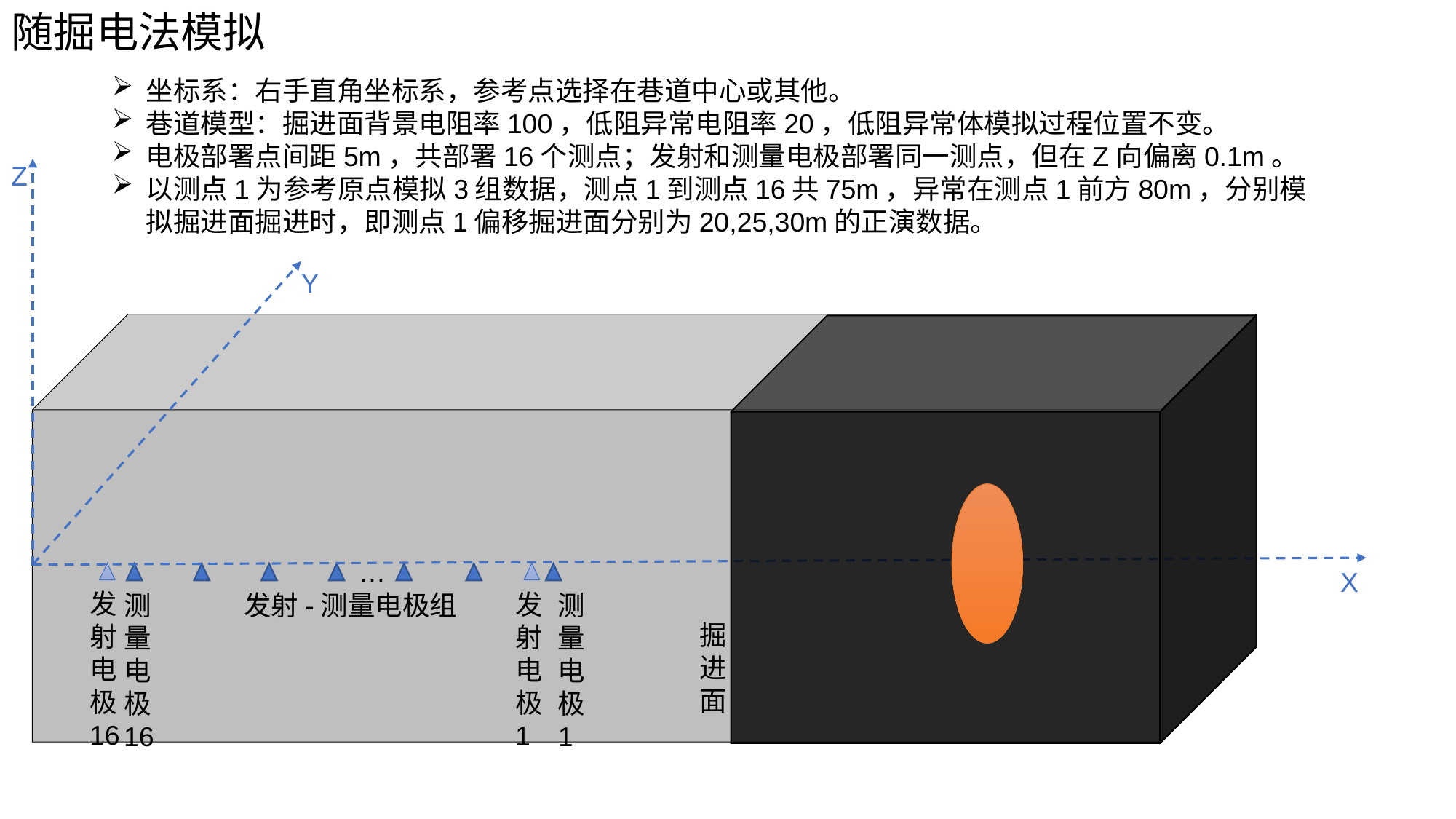

随掘电法模拟
坐标系：右手直角坐标系，参考点选择在巷道中心或其他。
巷道模型：掘进面背景电阻率100，低阻异常电阻率20，低阻异常体模拟过程位置不变。
电极部署点间距5m，共部署16个测点；发射和测量电极部署同一测点，但在Z向偏离0.1m。
以测点1为参考原点模拟3组数据，测点1到测点16共75m，异常在测点1前方80m，分别模拟掘进面掘进时，即测点1偏移掘进面分别为20,25,30m的正演数据。
Z
Y
X

…

发射-测量电极组

发射电极16
发射电极1
测量电极1
测量电极16
掘进面